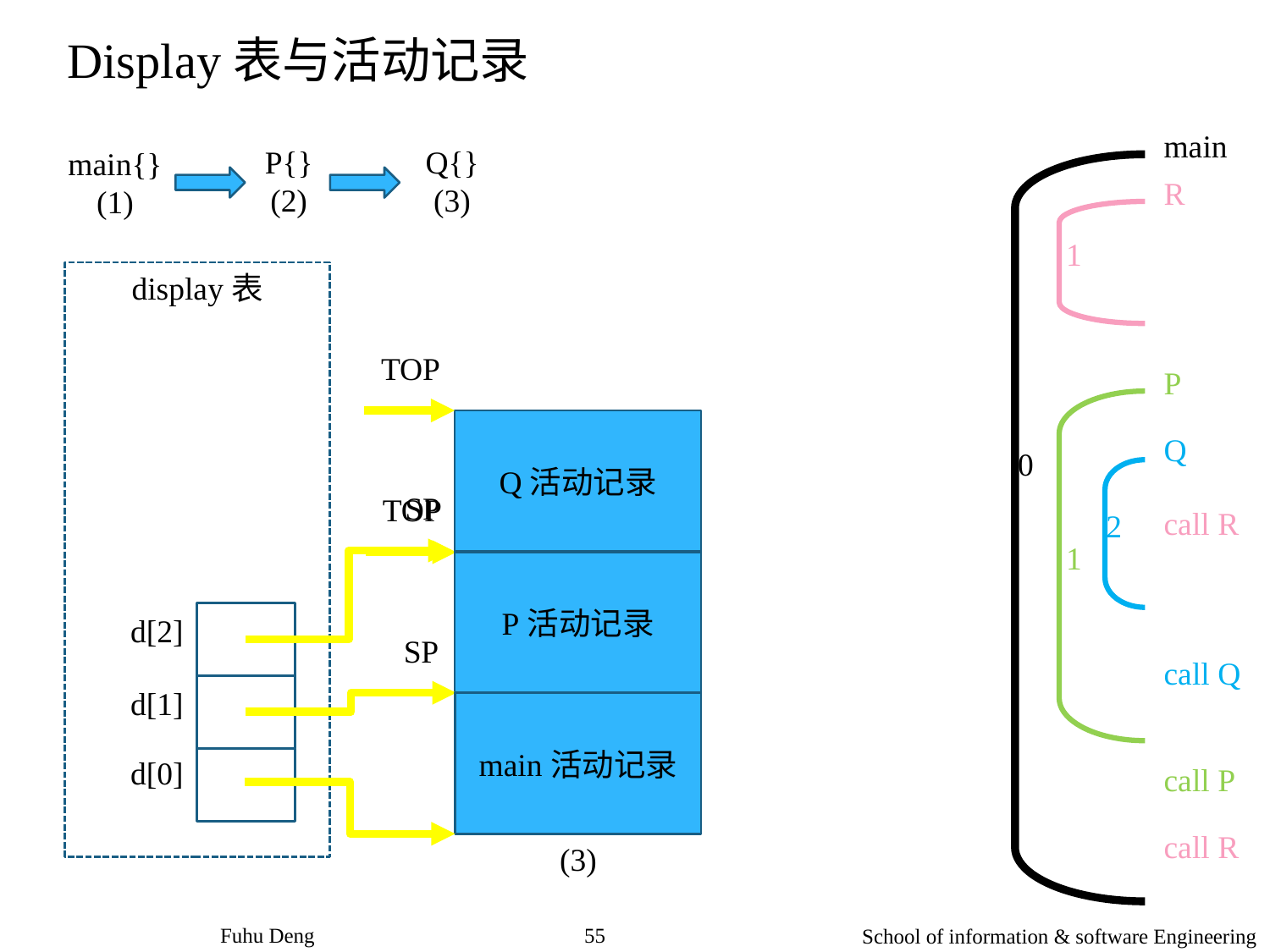

Display表与活动记录
main
P{}
(2)
Q{}
(3)
main{}
(1)

R

1
display表
TOP
P

Q活动记录
Q
0

SP
TOP
call R
2
1
P活动记录

d[2]
SP
call Q

d[1]
main活动记录
d[0]

call P
call R
(3)
Fuhu Deng
55
School of information & software Engineering